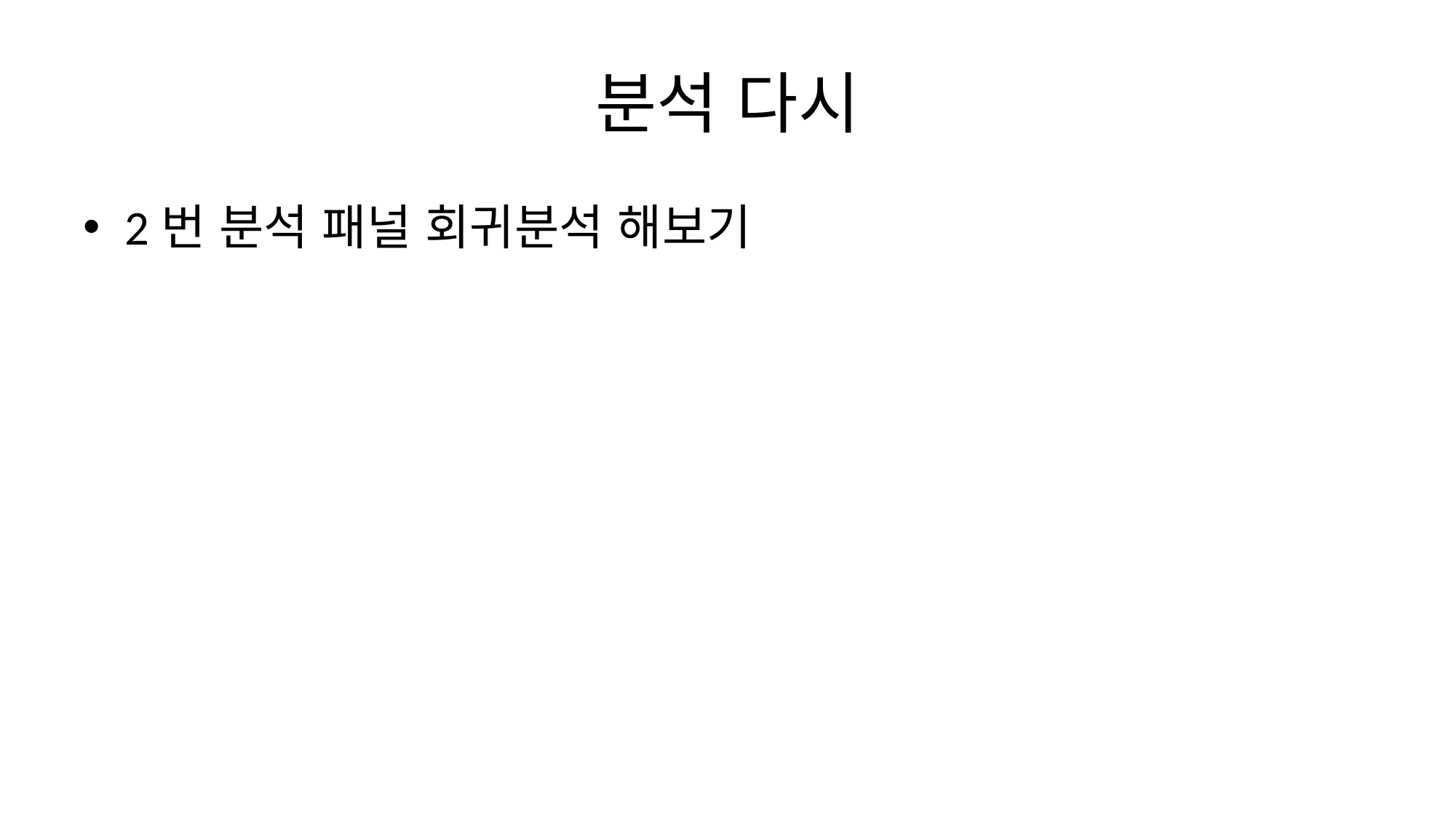

# 분석 다시
2번 분석 패널 회귀분석 해보기